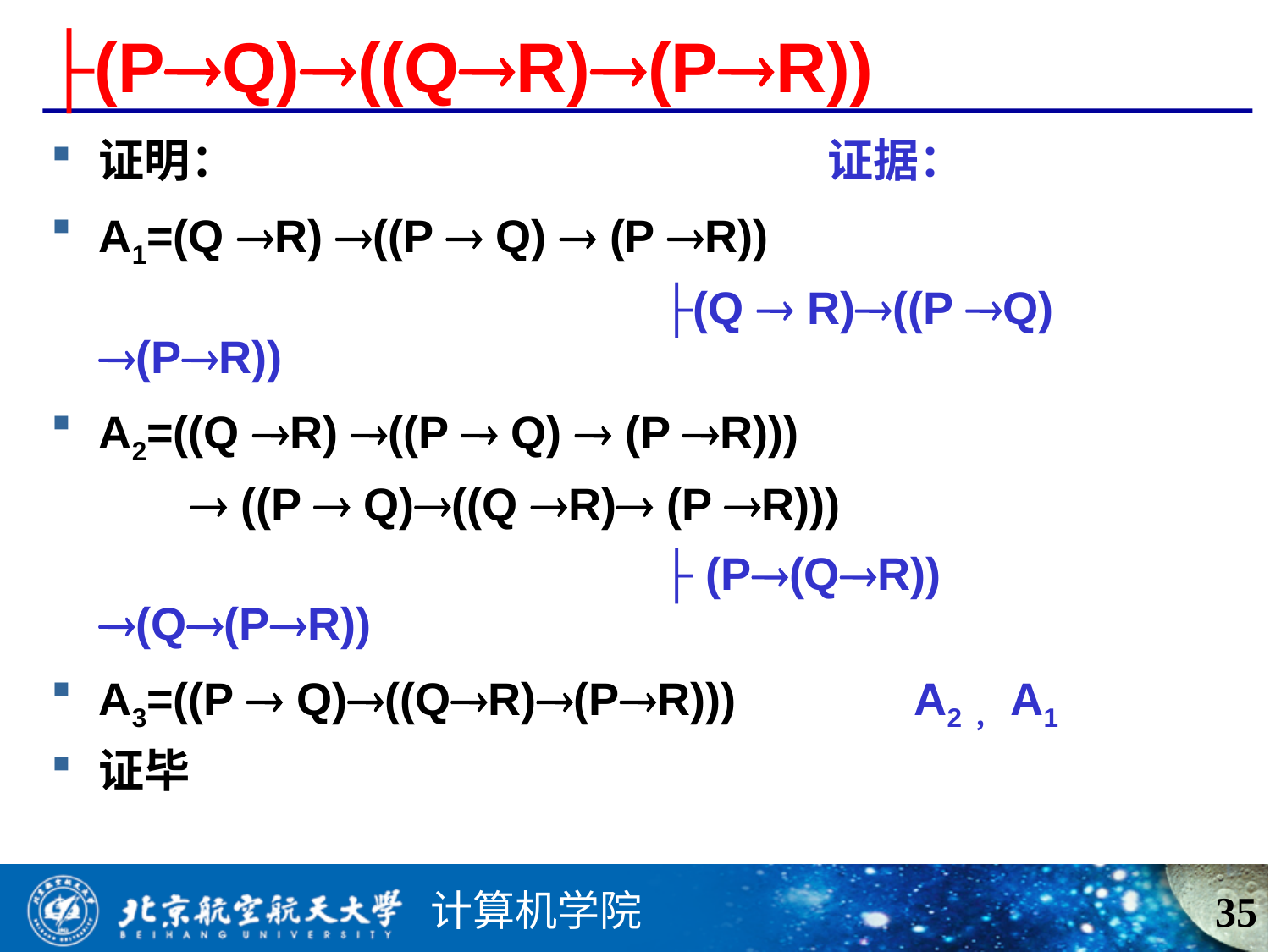

# ├(P→Q)→((Q→R)→(P→R))
证明：                                                         证据：
A1=(Q →R) →((P → Q) → (P →R))
                                                ├(Q → R)→((P →Q) →(P→R))
A2=((Q →R) →((P → Q) → (P →R)))
           → ((P → Q)→((Q →R)→ (P →R)))
                                                ├ (P→(Q→R)) →(Q→(P→R))
A3=((P → Q)→((Q→R)→(P→R)))              A2，A1
证毕